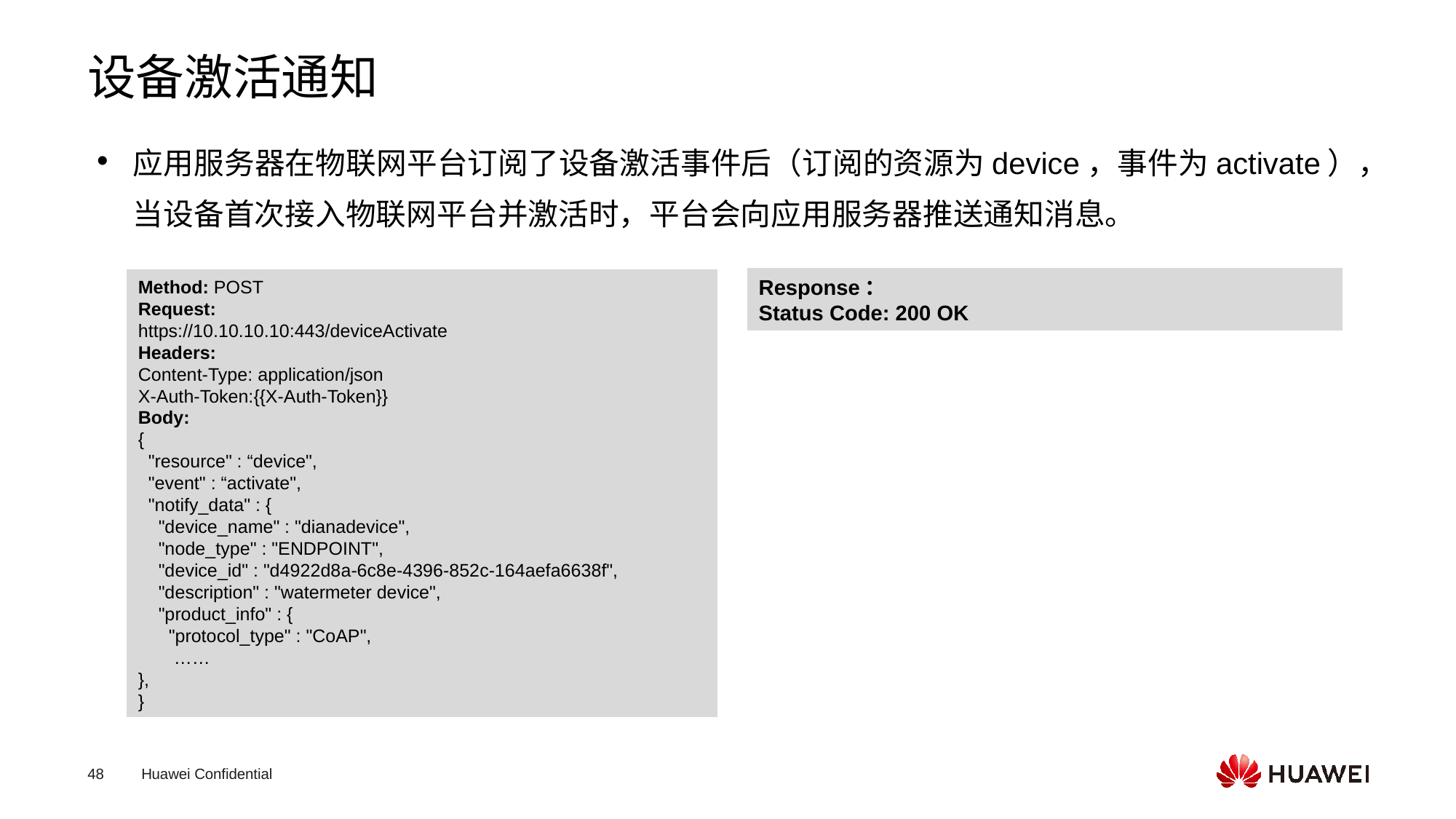

# 设备激活通知
应用服务器在物联网平台订阅了设备激活事件后（订阅的资源为device，事件为activate），当设备首次接入物联网平台并激活时，平台会向应用服务器推送通知消息。
Method: POST
Request:
https://10.10.10.10:443/deviceActivate
Headers:
Content-Type: application/json
X-Auth-Token:{{X-Auth-Token}}
Body:
{
  "resource" : “device",
  "event" : “activate",
  "notify_data" : {
    "device_name" : "dianadevice",
    "node_type" : "ENDPOINT",
    "device_id" : "d4922d8a-6c8e-4396-852c-164aefa6638f",
    "description" : "watermeter device",
    "product_info" : {
      "protocol_type" : "CoAP",
       ……
},
}
Response：
Status Code: 200 OK